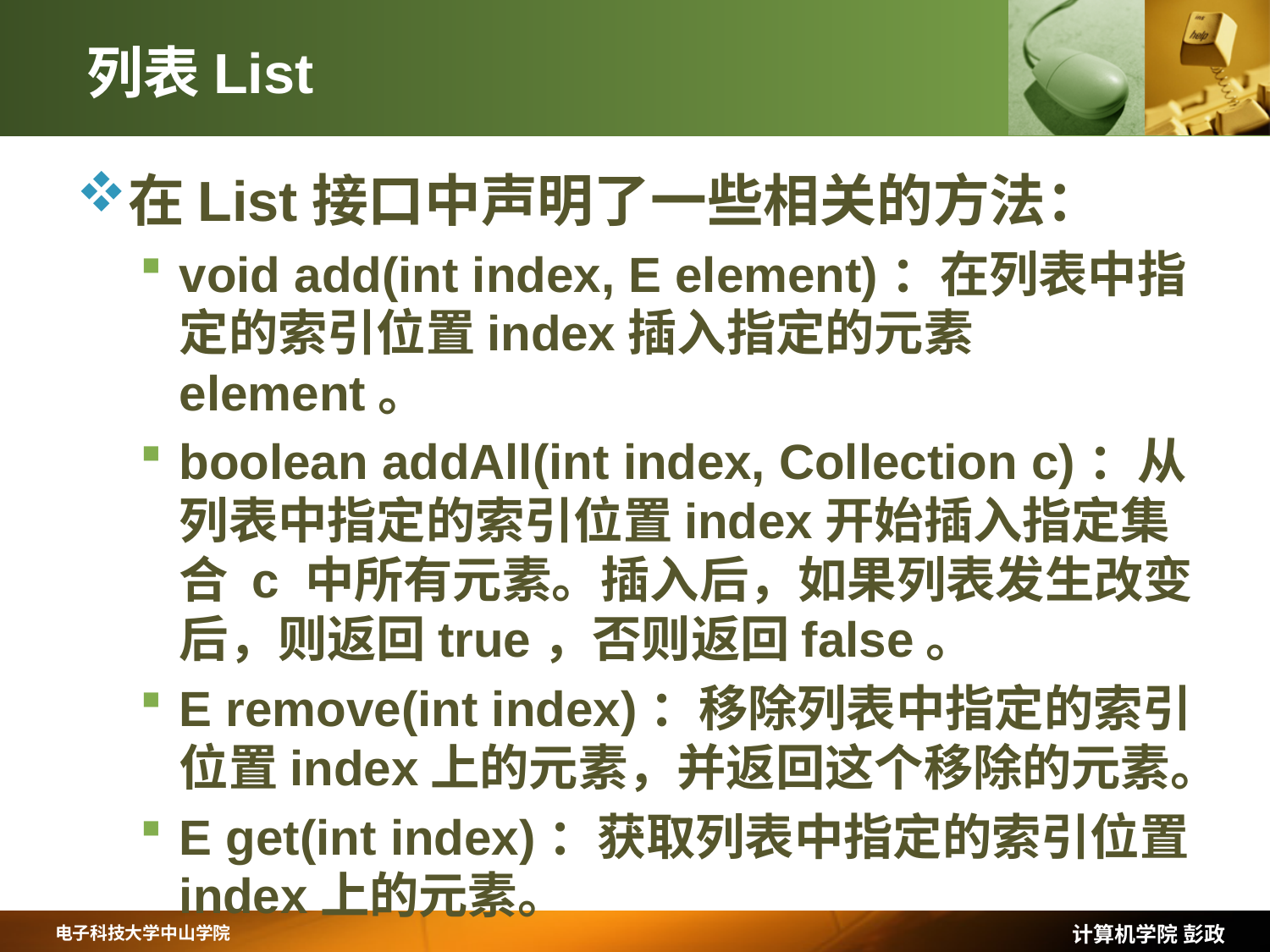

# 列表List
在List接口中声明了一些相关的方法：
void add(int index, E element)：在列表中指定的索引位置index插入指定的元素 element。
boolean addAll(int index, Collection c)：从列表中指定的索引位置index开始插入指定集合 c 中所有元素。插入后，如果列表发生改变后，则返回true，否则返回false。
E remove(int index)：移除列表中指定的索引位置index上的元素，并返回这个移除的元素。
E get(int index)：获取列表中指定的索引位置index上的元素。
计算机学院 彭政
电子科技大学中山学院